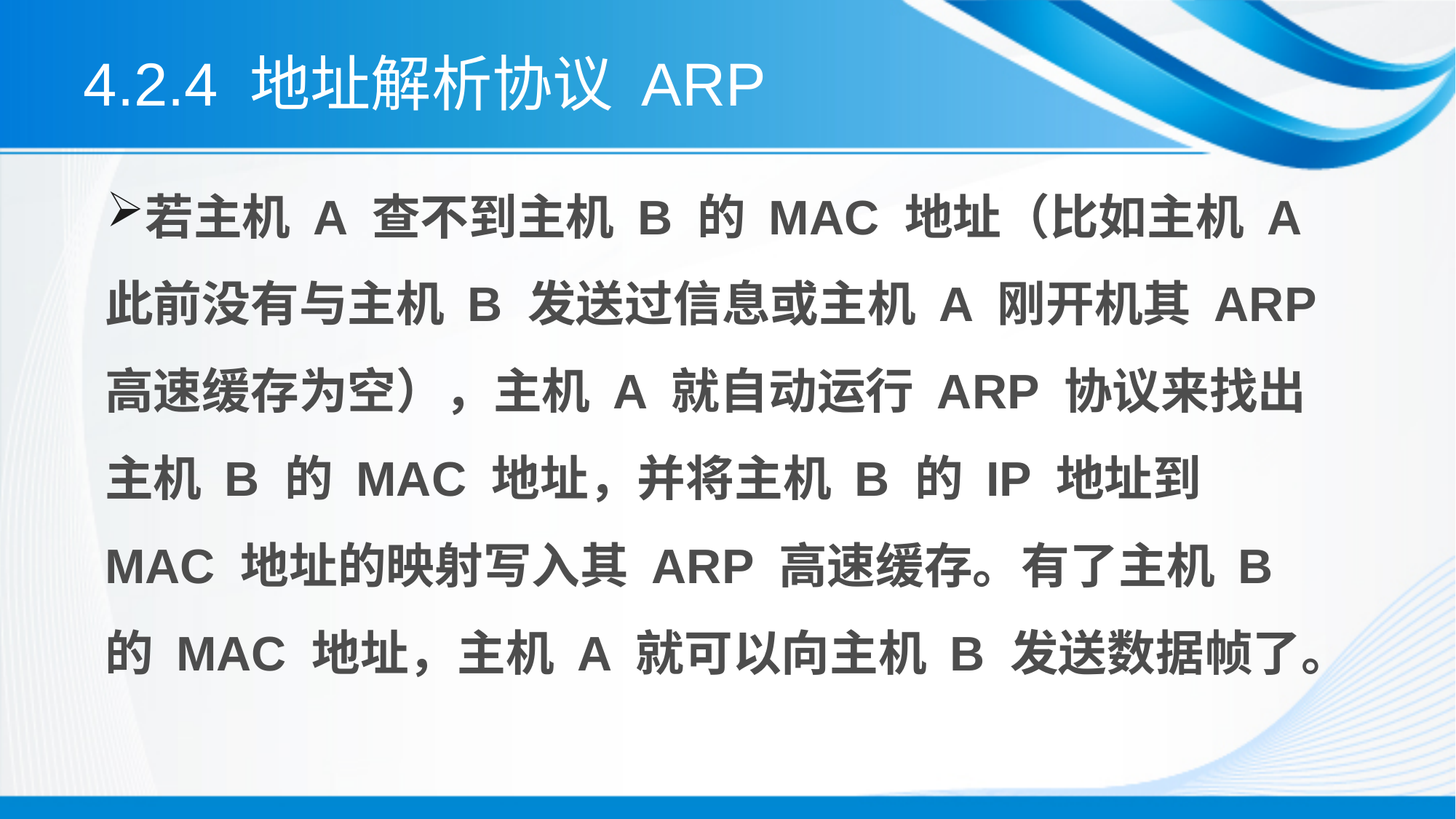

# 4.2.4 地址解析协议 ARP
若主机 A 查不到主机 B 的 MAC 地址（比如主机 A 此前没有与主机 B 发送过信息或主机 A 刚开机其 ARP 高速缓存为空），主机 A 就自动运行 ARP 协议来找出主机 B 的 MAC 地址，并将主机 B 的 IP 地址到 MAC 地址的映射写入其 ARP 高速缓存。有了主机 B 的 MAC 地址，主机 A 就可以向主机 B 发送数据帧了。